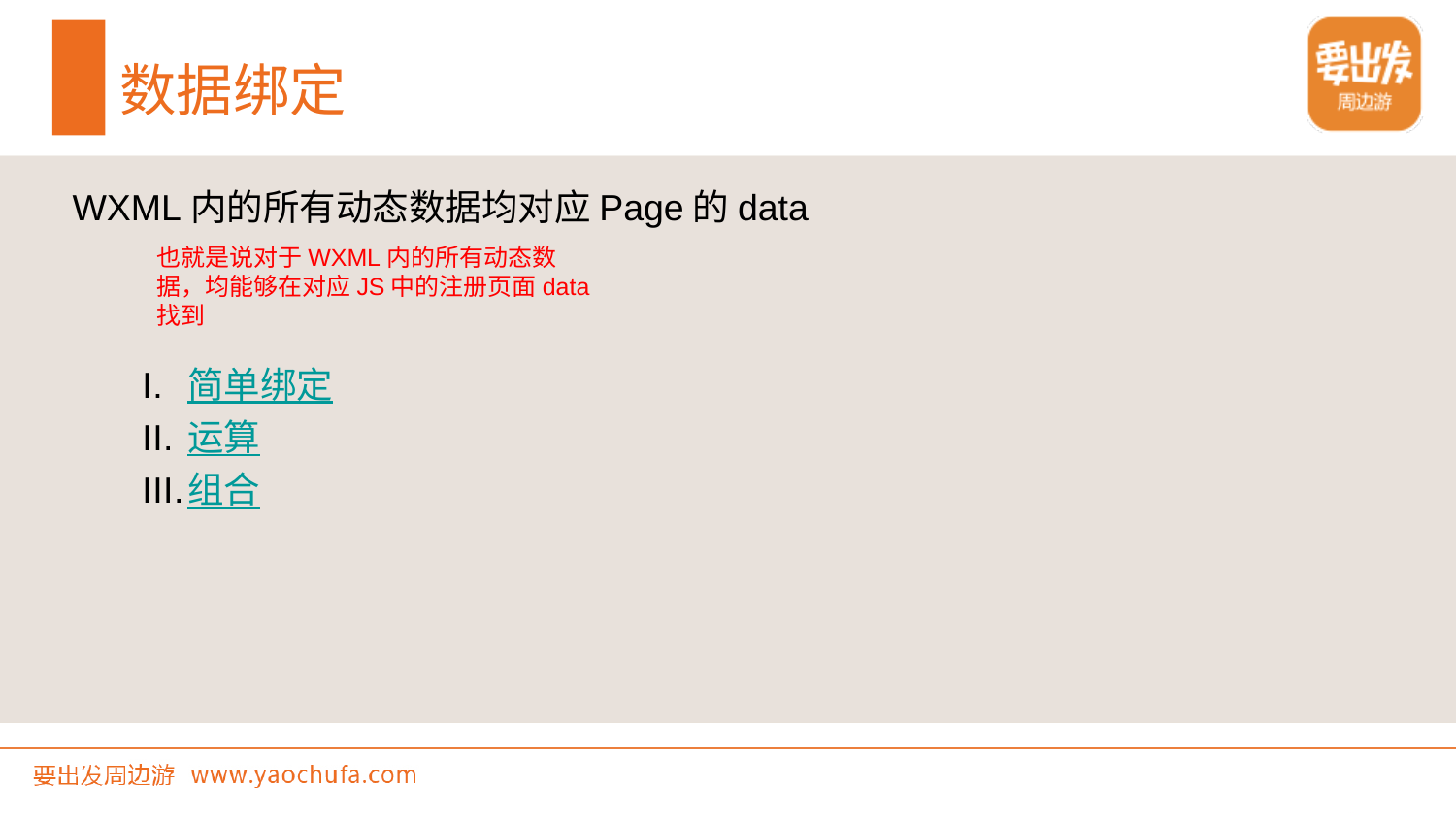

数据绑定
WXML内的所有动态数据均对应Page的data
也就是说对于WXML内的所有动态数据，均能够在对应JS中的注册页面data找到
简单绑定
运算
组合